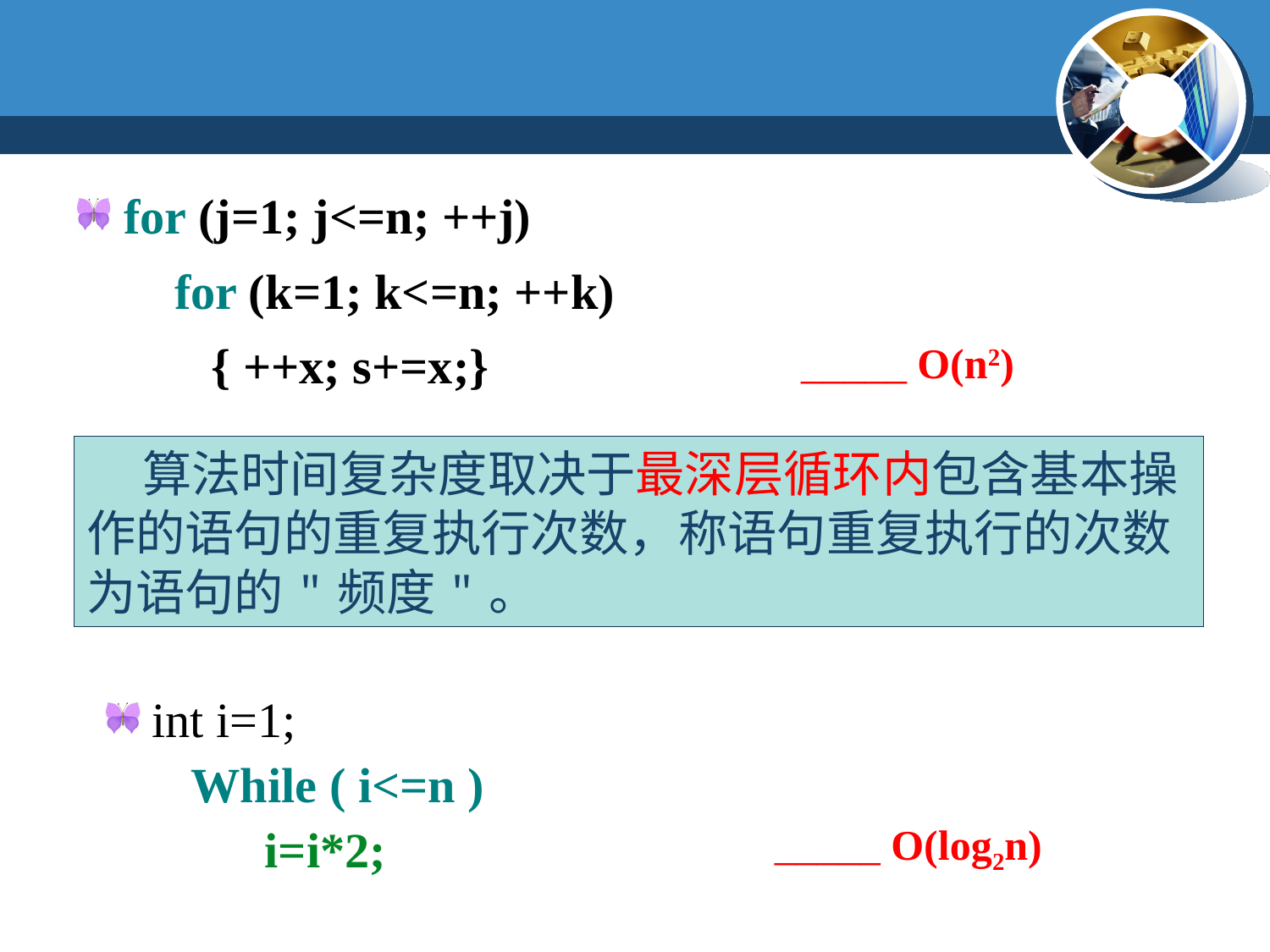

#
for (j=1; j<=n; ++j)
        for (k=1; k<=n; ++k)
           { ++x; s+=x;}

_____ O(n2)
    算法时间复杂度取决于最深层循环内包含基本操作的语句的重复执行次数，称语句重复执行的次数为语句的"频度"。
 int i=1;
       While ( i<=n )
             i=i*2;

_____ O(log2n)